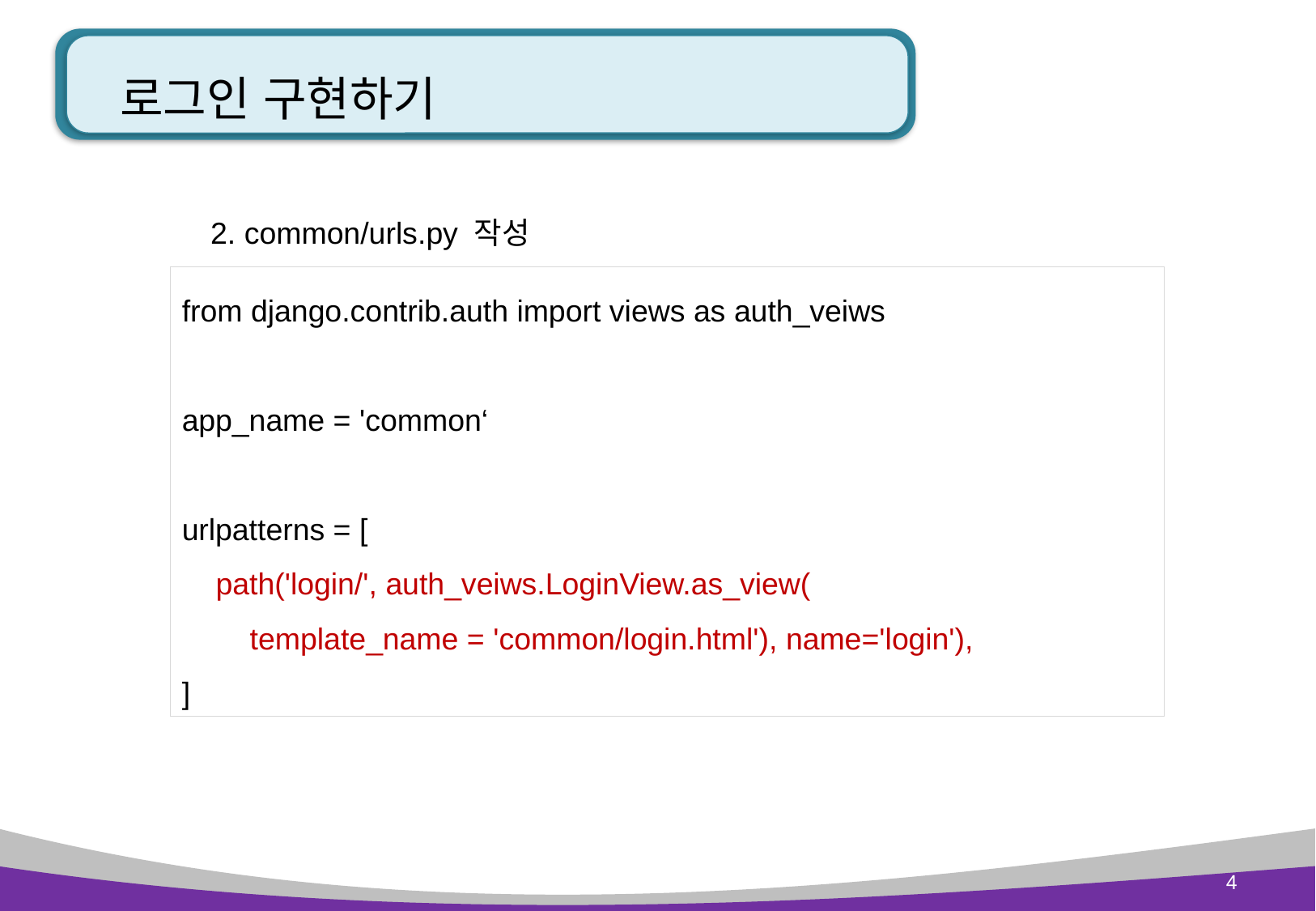

# 로그인 구현하기
2. common/urls.py 작성
from django.contrib.auth import views as auth_veiws

app_name = 'common‘

urlpatterns = [
    path('login/', auth_veiws.LoginView.as_view(
        template_name = 'common/login.html'), name='login'),
]
4